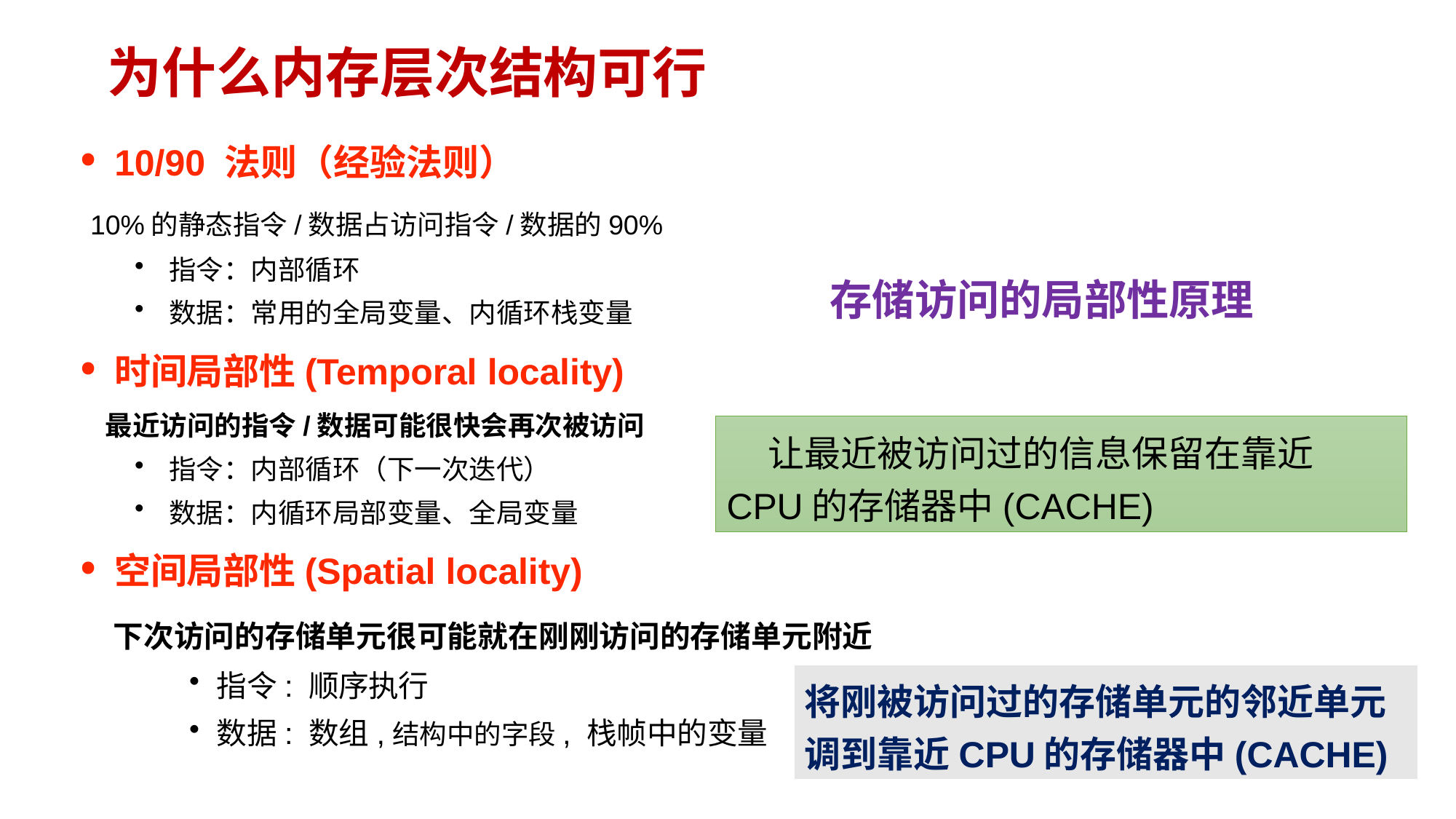

# 为什么内存层次结构可行
10/90 法则（经验法则）
 10%的静态指令/数据占访问指令/数据的90%
指令：内部循环
数据：常用的全局变量、内循环栈变量
时间局部性(Temporal locality)
   最近访问的指令/数据可能很快会再次被访问
指令：内部循环（下一次迭代）
数据：内循环局部变量、全局变量
空间局部性(Spatial locality)
   下次访问的存储单元很可能就在刚刚访问的存储单元附近
指令: 顺序执行
数据: 数组,结构中的字段, 栈帧中的变量
存储访问的局部性原理
    让最近被访问过的信息保留在靠近CPU的存储器中(CACHE)
将刚被访问过的存储单元的邻近单元调到靠近CPU的存储器中(CACHE)